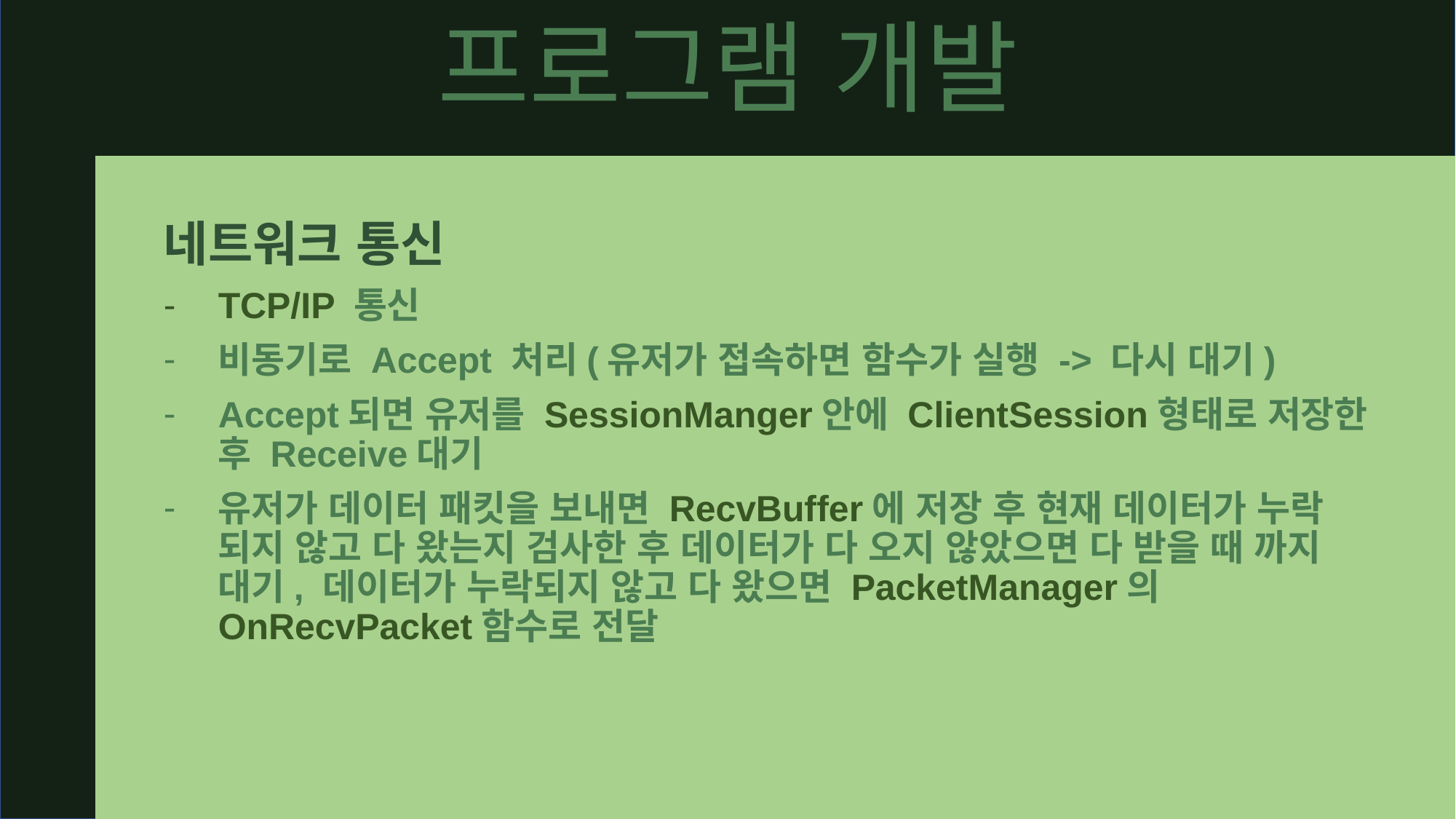

프로그램 개발

네트워크 통신
TCP/IP 통신
비동기로 Accept 처리(유저가 접속하면 함수가 실행 -> 다시 대기)
Accept되면 유저를 SessionManger안에 ClientSession형태로 저장한 후 Receive대기
유저가 데이터 패킷을 보내면 RecvBuffer에 저장 후 현재 데이터가 누락 되지 않고 다 왔는지 검사한 후 데이터가 다 오지 않았으면 다 받을 때 까지 대기, 데이터가 누락되지 않고 다 왔으면 PacketManager의 OnRecvPacket함수로 전달